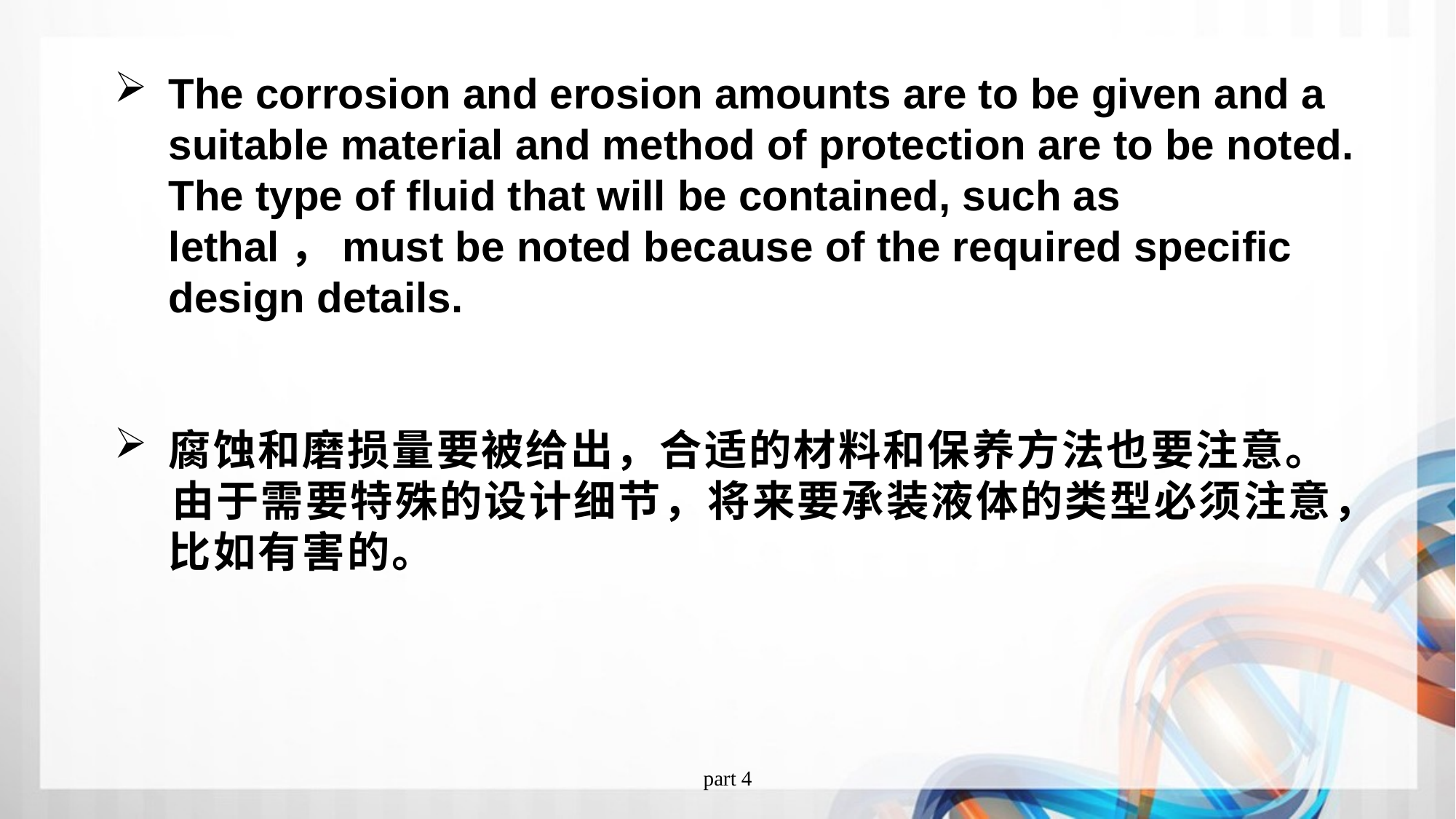

The corrosion and erosion amounts are to be given and a suitable material and method of protection are to be noted. The type of fluid that will be contained, such as lethal，must be noted because of the required specific design details.

腐蚀和磨损量要被给出，合适的材料和保养方法也要注意。
    由于需要特殊的设计细节，将来要承装液体的类型必须注意，比如有害的。
part 4